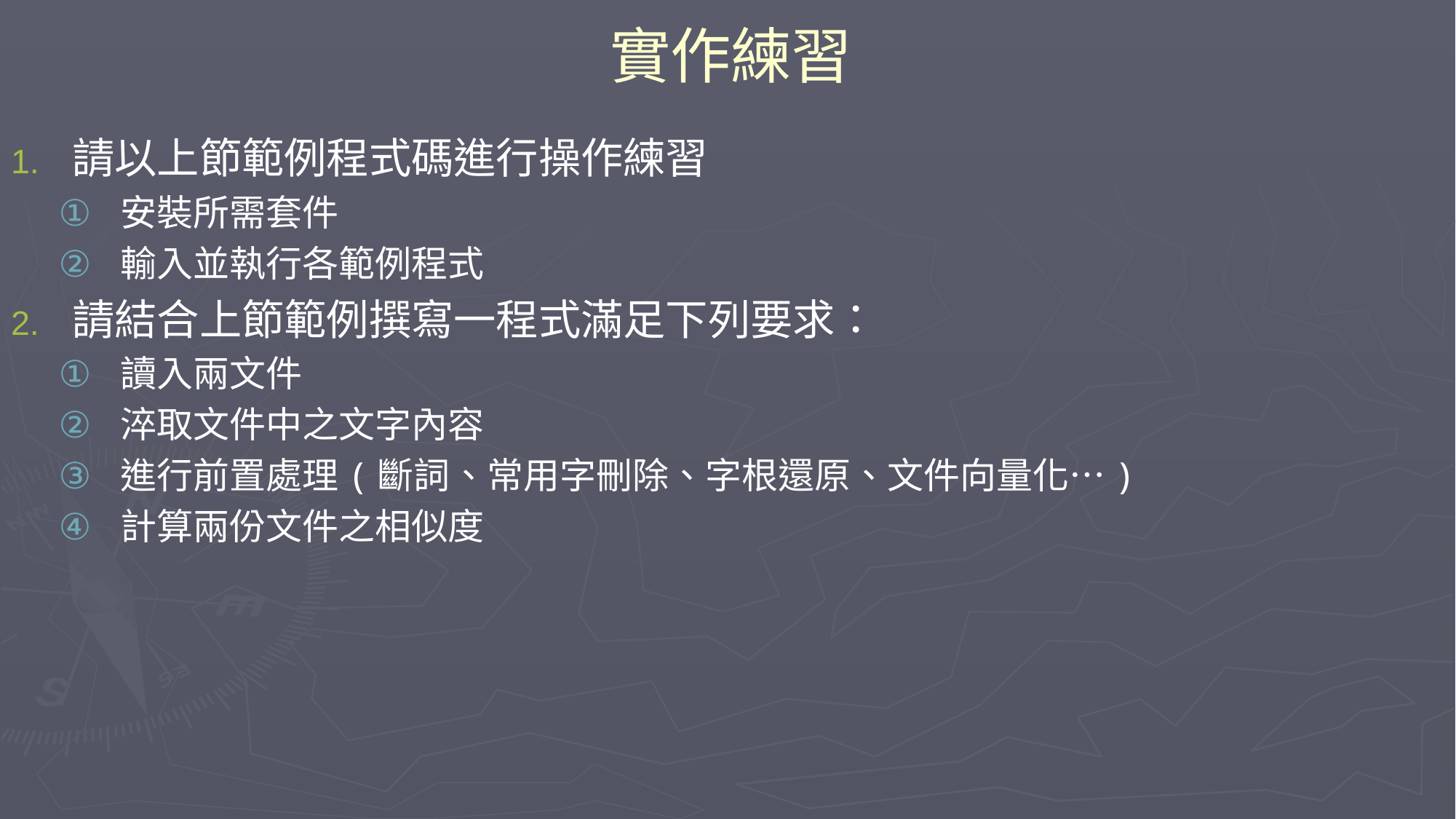

# 實作練習
請以上節範例程式碼進行操作練習
安裝所需套件
輸入並執行各範例程式
請結合上節範例撰寫一程式滿足下列要求：
讀入兩文件
淬取文件中之文字內容
進行前置處理(斷詞、常用字刪除、字根還原、文件向量化…)
計算兩份文件之相似度